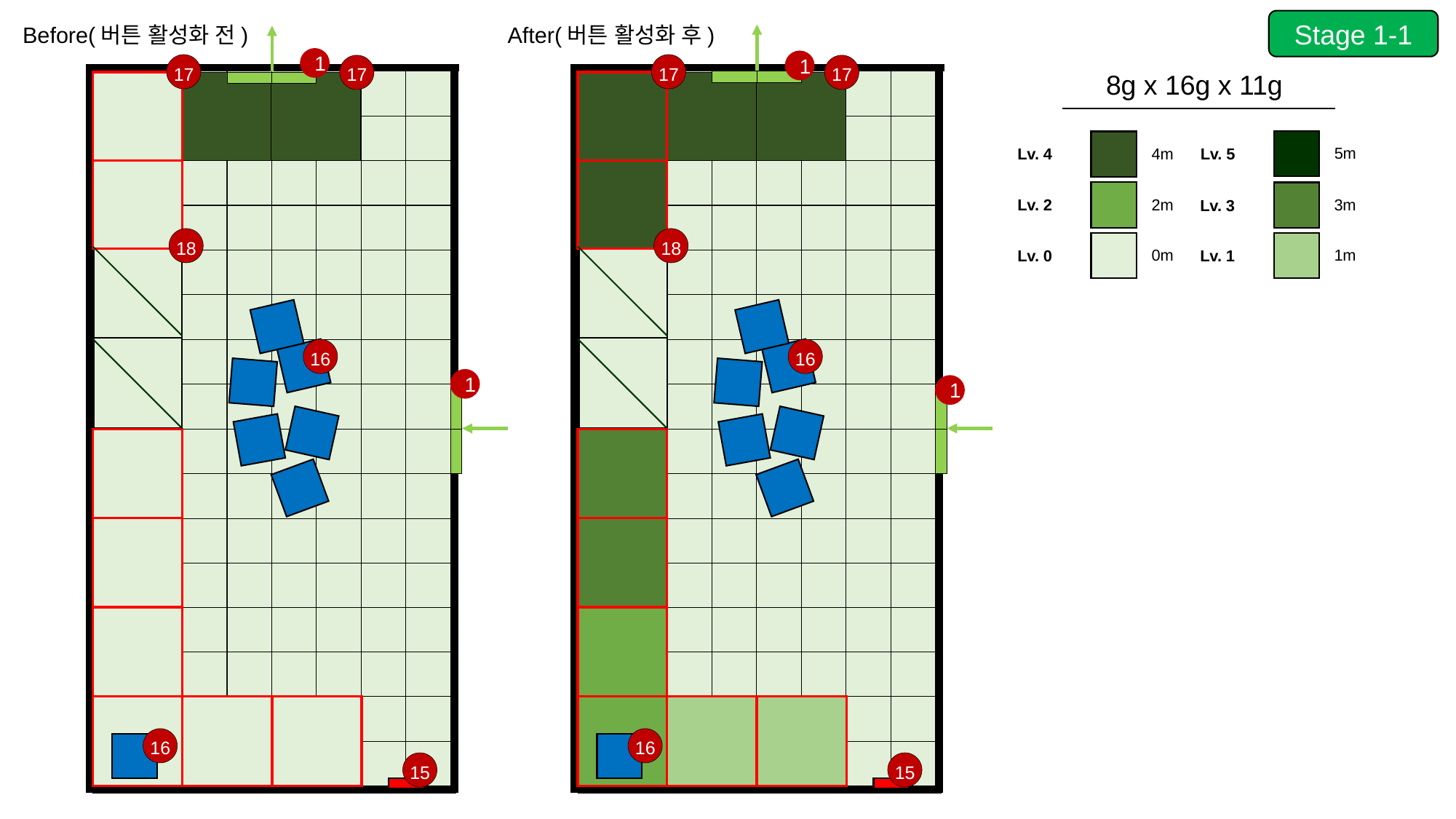

Stage 1-1
Before(버튼 활성화 전)
After(버튼 활성화 후)

1
17

17

17

17

1
8g x 16g x 11g

5m
Lv. 5

4m
Lv. 4

2m
Lv. 2

0m
Lv. 0

3m
Lv. 3

1m
Lv. 1

18

18

16

16

1
1

16

16

15

15